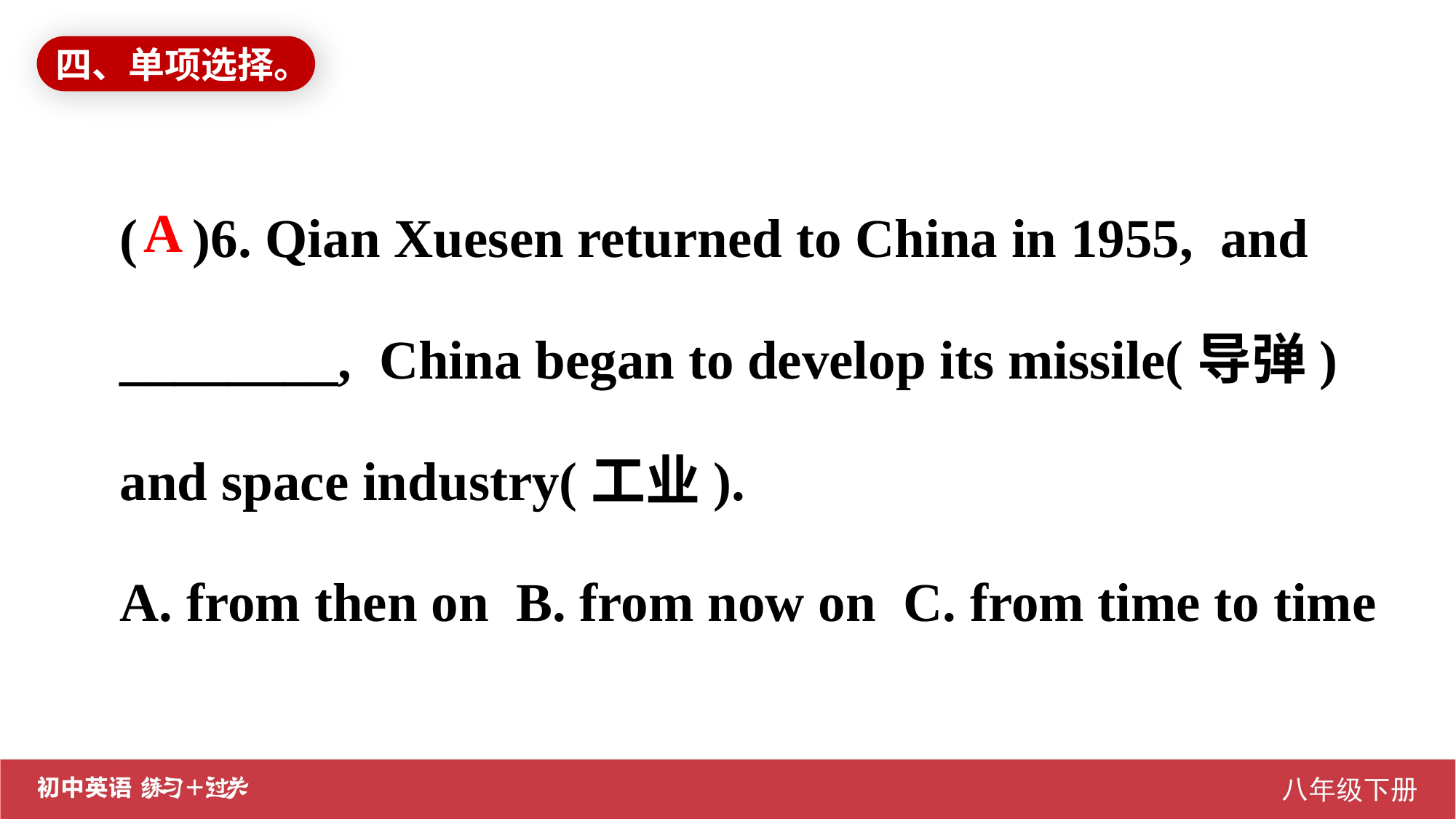

四、单项选择。
(    )6. Qian Xuesen returned to China in 1955,  and ________,  China began to develop its missile(导弹) and space industry(工业).
A. from then on  B. from now on  C. from time to time
A